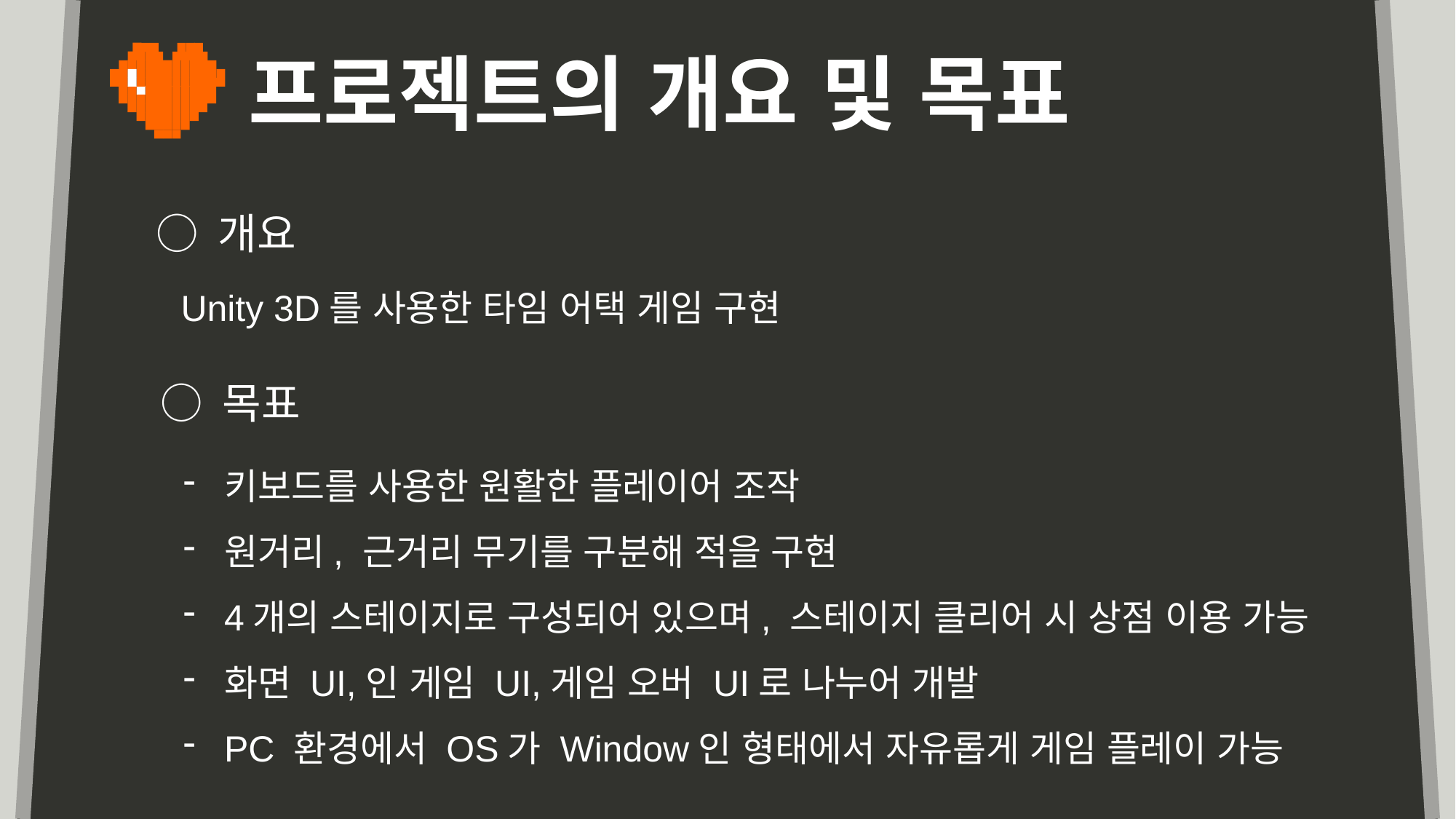

프로젝트의 개요 및 목표

○ 개요
Unity 3D를 사용한 타임 어택 게임 구현
○ 목표
키보드를 사용한 원활한 플레이어 조작
원거리, 근거리 무기를 구분해 적을 구현
4개의 스테이지로 구성되어 있으며, 스테이지 클리어 시 상점 이용 가능
화면 UI,인 게임 UI,게임 오버 UI로 나누어 개발
PC 환경에서 OS가 Window인 형태에서 자유롭게 게임 플레이 가능